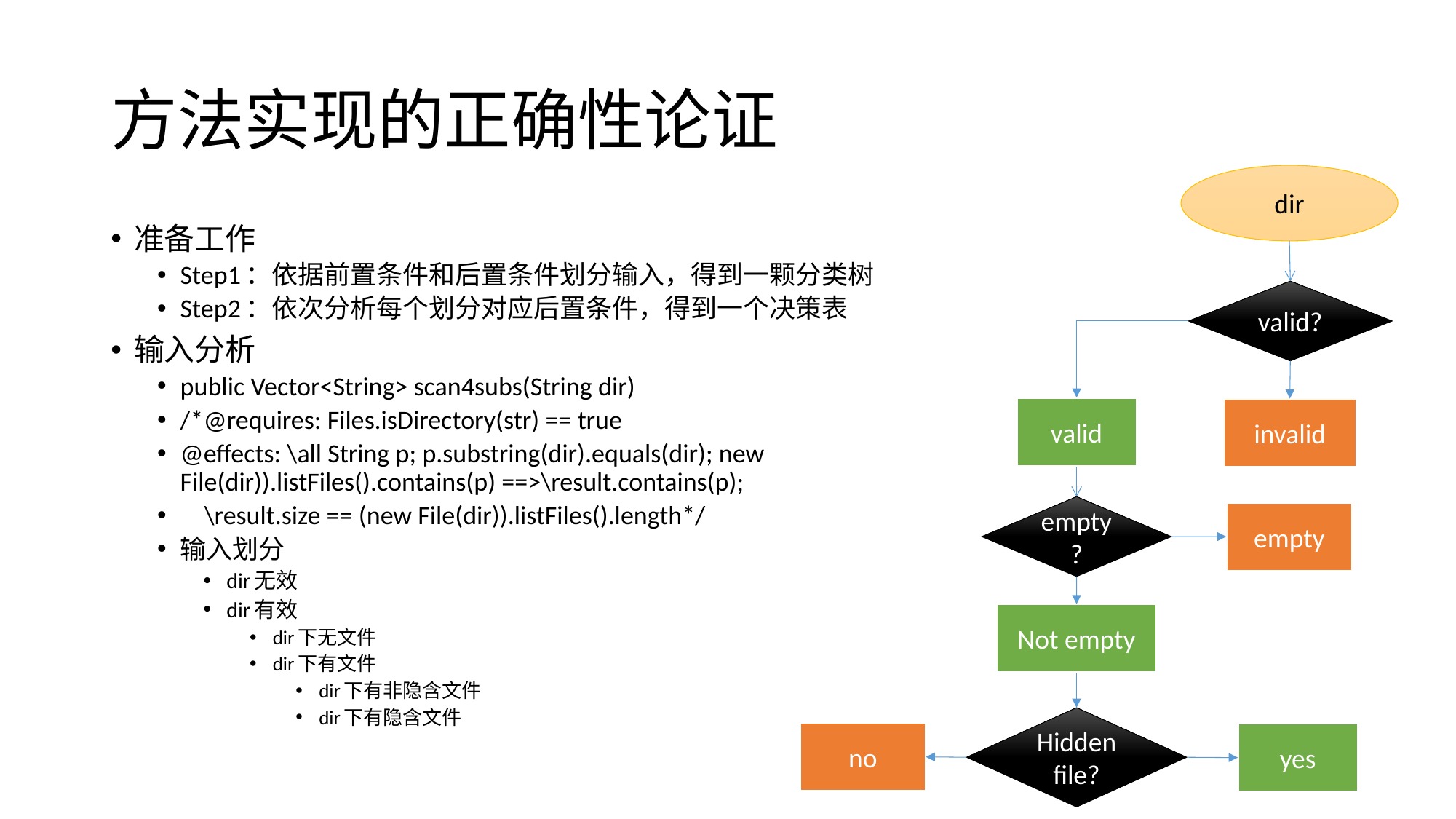

# 方法实现的正确性论证
dir
准备工作
Step1：依据前置条件和后置条件划分输入，得到一颗分类树
Step2：依次分析每个划分对应后置条件，得到一个决策表
输入分析
public Vector<String> scan4subs(String dir)
/*@requires: Files.isDirectory(str) == true
@effects: \all String p; p.substring(dir).equals(dir); new File(dir)).listFiles().contains(p) ==>\result.contains(p);
    \result.size == (new File(dir)).listFiles().length*/
输入划分
dir无效
dir有效
dir下无文件
dir下有文件
dir下有非隐含文件
dir下有隐含文件
valid?
valid
invalid
empty?
empty
Not empty
Hidden file?
no
yes
16